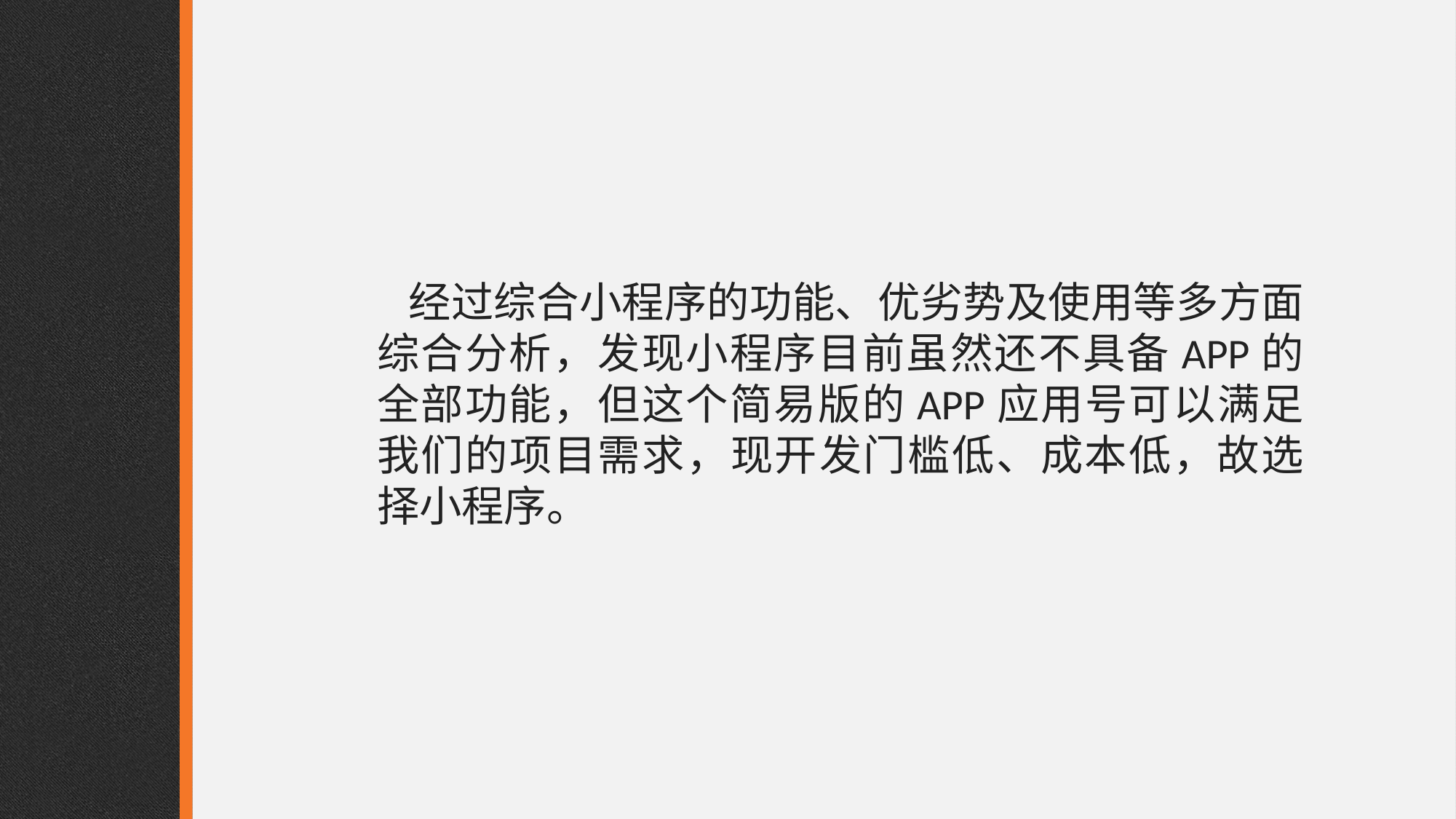

经过综合小程序的功能、优劣势及使用等多方面综合分析，发现小程序目前虽然还不具备APP的全部功能，但这个简易版的APP应用号可以满足我们的项目需求，现开发门槛低、成本低，故选择小程序。